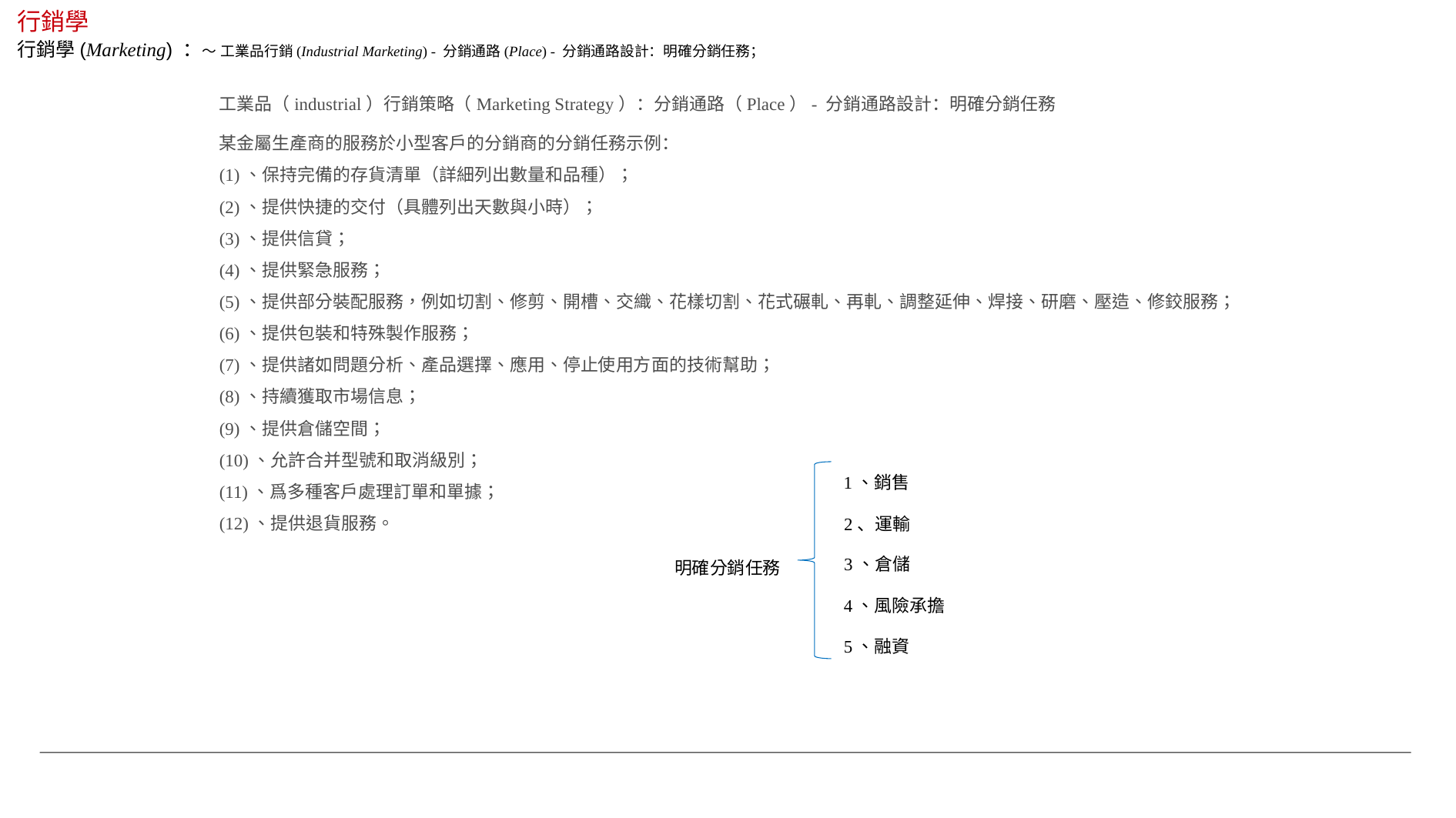

行銷學
行銷學(Marketing) ：～ 工業品行銷(Industrial Marketing) - 分銷通路(Place) - 分銷通路設計：明確分銷任務；
工業品（industrial）行銷策略（Marketing Strategy）：分銷通路（Place）- 分銷通路設計：明確分銷任務
某金屬生產商的服務於小型客戶的分銷商的分銷任務示例：
(1)、保持完備的存貨清單（詳細列出數量和品種）；
(2)、提供快捷的交付（具體列出天數與小時）；
(3)、提供信貸；
(4)、提供緊急服務；
(5)、提供部分裝配服務，例如切割、修剪、開槽、交織、花樣切割、花式碾軋、再軋、調整延伸、焊接、研磨、壓造、修鉸服務；
(6)、提供包裝和特殊製作服務；
(7)、提供諸如問題分析、產品選擇、應用、停止使用方面的技術幫助；
(8)、持續獲取市場信息；
(9)、提供倉儲空間；
(10)、允許合并型號和取消級別；
(11)、爲多種客戶處理訂單和單據；
(12)、提供退貨服務。
1、銷售

2、運輸
3、倉儲
明確分銷任務
4、風險承擔
5、融資